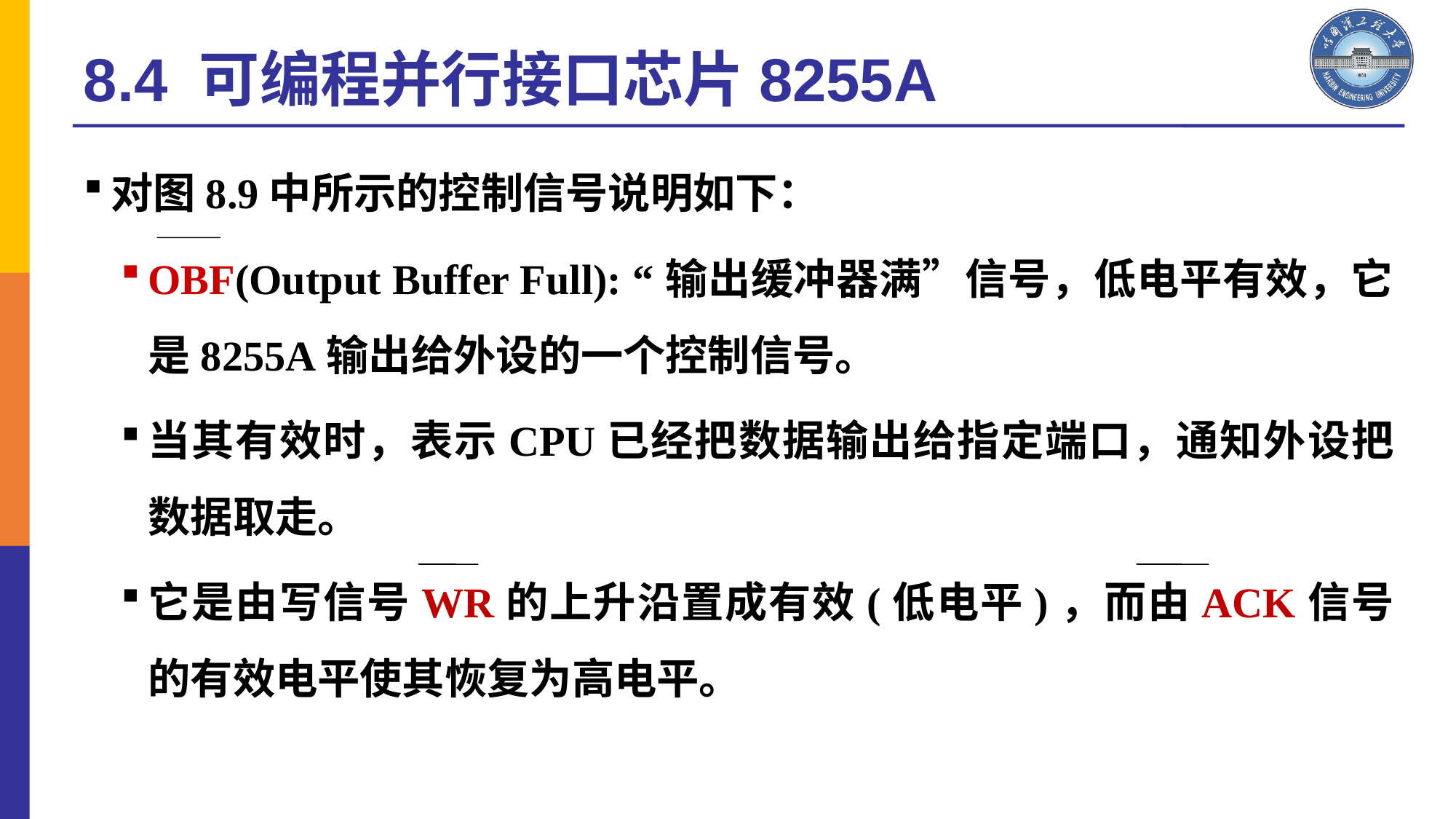

8.4 可编程并行接口芯片8255A
对图8.9中所示的控制信号说明如下：
OBF(Output Buffer Full): “输出缓冲器满”信号，低电平有效，它是8255A输出给外设的一个控制信号。
当其有效时，表示CPU已经把数据输出给指定端口，通知外设把数据取走。
它是由写信号WR的上升沿置成有效(低电平)，而由ACK信号的有效电平使其恢复为高电平。